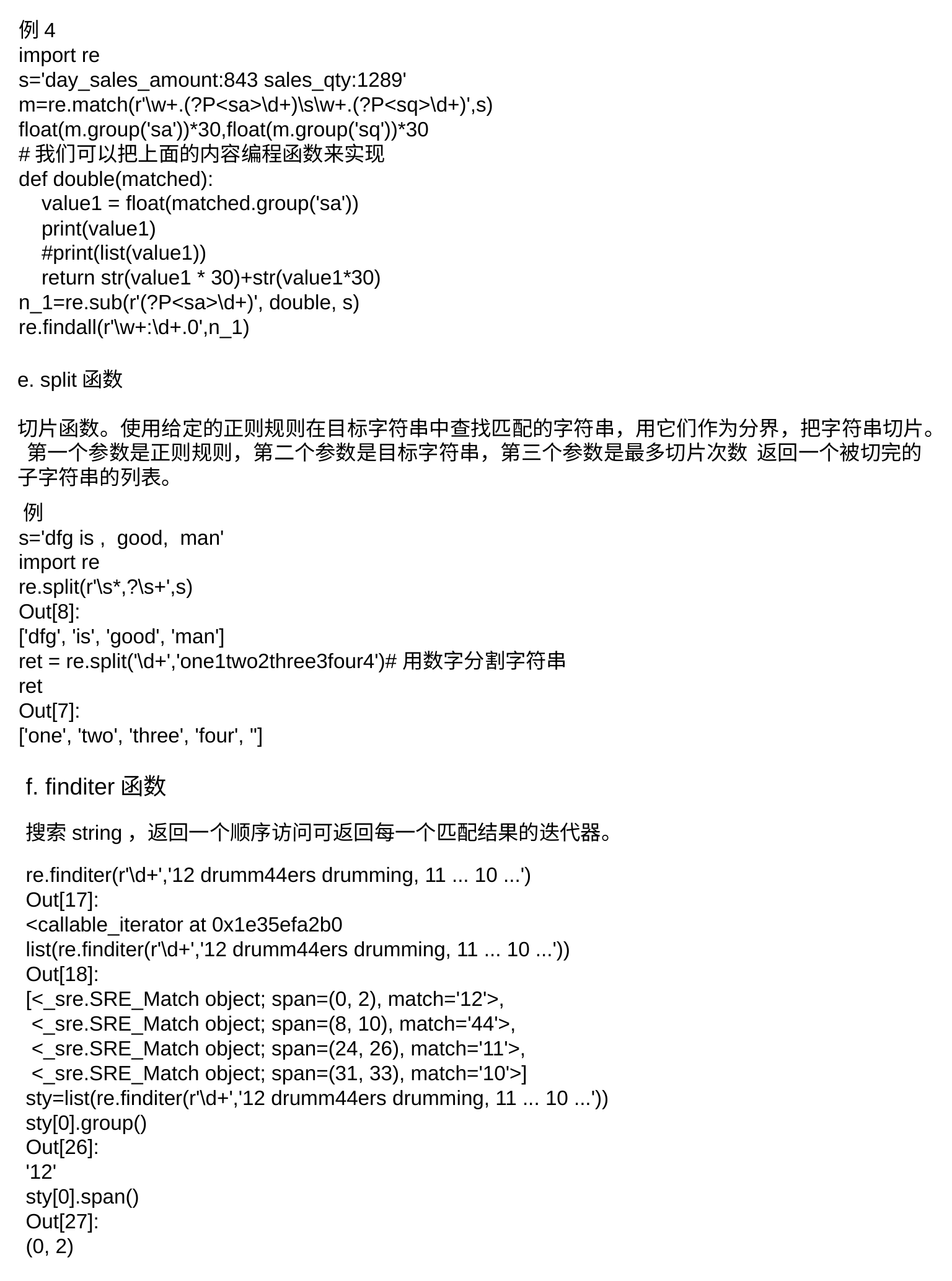

例4
import re
s='day_sales_amount:843 sales_qty:1289'
m=re.match(r'\w+.(?P<sa>\d+)\s\w+.(?P<sq>\d+)',s)
float(m.group('sa'))*30,float(m.group('sq'))*30
#我们可以把上面的内容编程函数来实现
def double(matched):
    value1 = float(matched.group('sa'))
    print(value1)
    #print(list(value1))
    return str(value1 * 30)+str(value1*30)
n_1=re.sub(r'(?P<sa>\d+)', double, s)
re.findall(r'\w+:\d+.0',n_1)
e. split函数
切片函数。使用给定的正则规则在目标字符串中查找匹配的字符串，用它们作为分界，把字符串切片。  第一个参数是正则规则，第二个参数是目标字符串，第三个参数是最多切片次数  返回一个被切完的子字符串的列表。
​例
s='dfg is ,  good,  man'
import re
re.split(r'\s*,?\s+',s)
Out[8]:
['dfg', 'is', 'good', 'man']
ret = re.split('\d+','one1two2three3four4')#用数字分割字符串
ret
Out[7]:
['one', 'two', 'three', 'four', '']
f. finditer函数
搜索string，返回一个顺序访问可返回每一个匹配结果的迭代器。
re.finditer(r'\d+','12 drumm44ers drumming, 11 ... 10 ...')
Out[17]:
<callable_iterator at 0x1e35efa2b0
list(re.finditer(r'\d+','12 drumm44ers drumming, 11 ... 10 ...'))
Out[18]:
[<_sre.SRE_Match object; span=(0, 2), match='12'>,
 <_sre.SRE_Match object; span=(8, 10), match='44'>,
 <_sre.SRE_Match object; span=(24, 26), match='11'>,
 <_sre.SRE_Match object; span=(31, 33), match='10'>]
sty=list(re.finditer(r'\d+','12 drumm44ers drumming, 11 ... 10 ...'))
sty[0].group()
Out[26]:
'12'
sty[0].span()
Out[27]:
(0, 2)